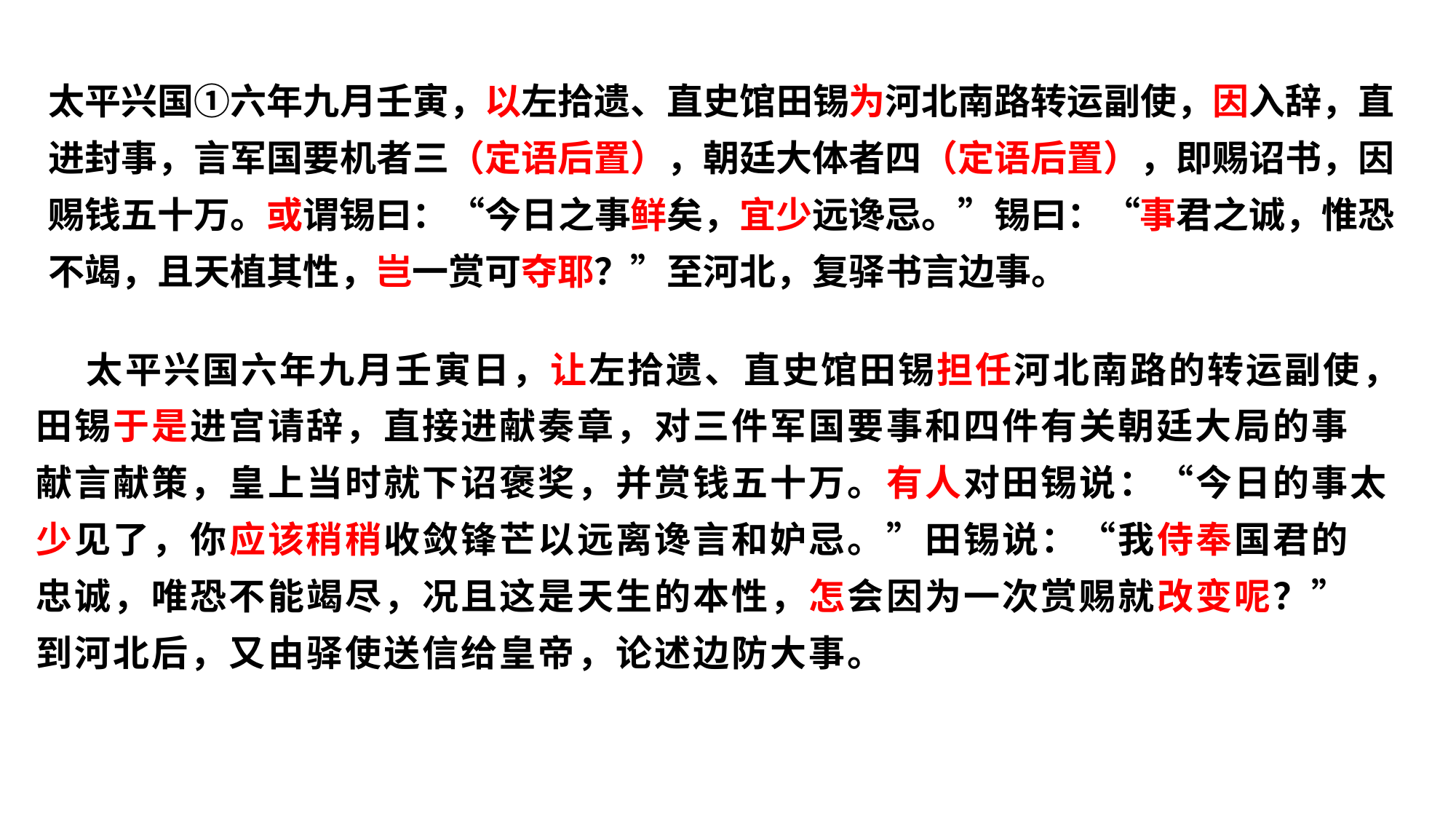

太平兴国①六年九月壬寅，以左拾遗、直史馆田锡为河北南路转运副使，因入辞，直进封事，言军国要机者三（定语后置），朝廷大体者四（定语后置），即赐诏书，因赐钱五十万。或谓锡曰：“今日之事鲜矣，宜少远谗忌。”锡曰：“事君之诚，惟恐不竭，且天植其性，岂一赏可夺耶？”至河北，复驿书言边事。
    太平兴国六年九月壬寅日，让左拾遗、直史馆田锡担任河北南路的转运副使，田锡于是进宫请辞，直接进献奏章，对三件军国要事和四件有关朝廷大局的事献言献策，皇上当时就下诏褒奖，并赏钱五十万。有人对田锡说：“今日的事太少见了，你应该稍稍收敛锋芒以远离谗言和妒忌。”田锡说：“我侍奉国君的忠诚，唯恐不能竭尽，况且这是天生的本性，怎会因为一次赏赐就改变呢？”到河北后，又由驿使送信给皇帝，论述边防大事。